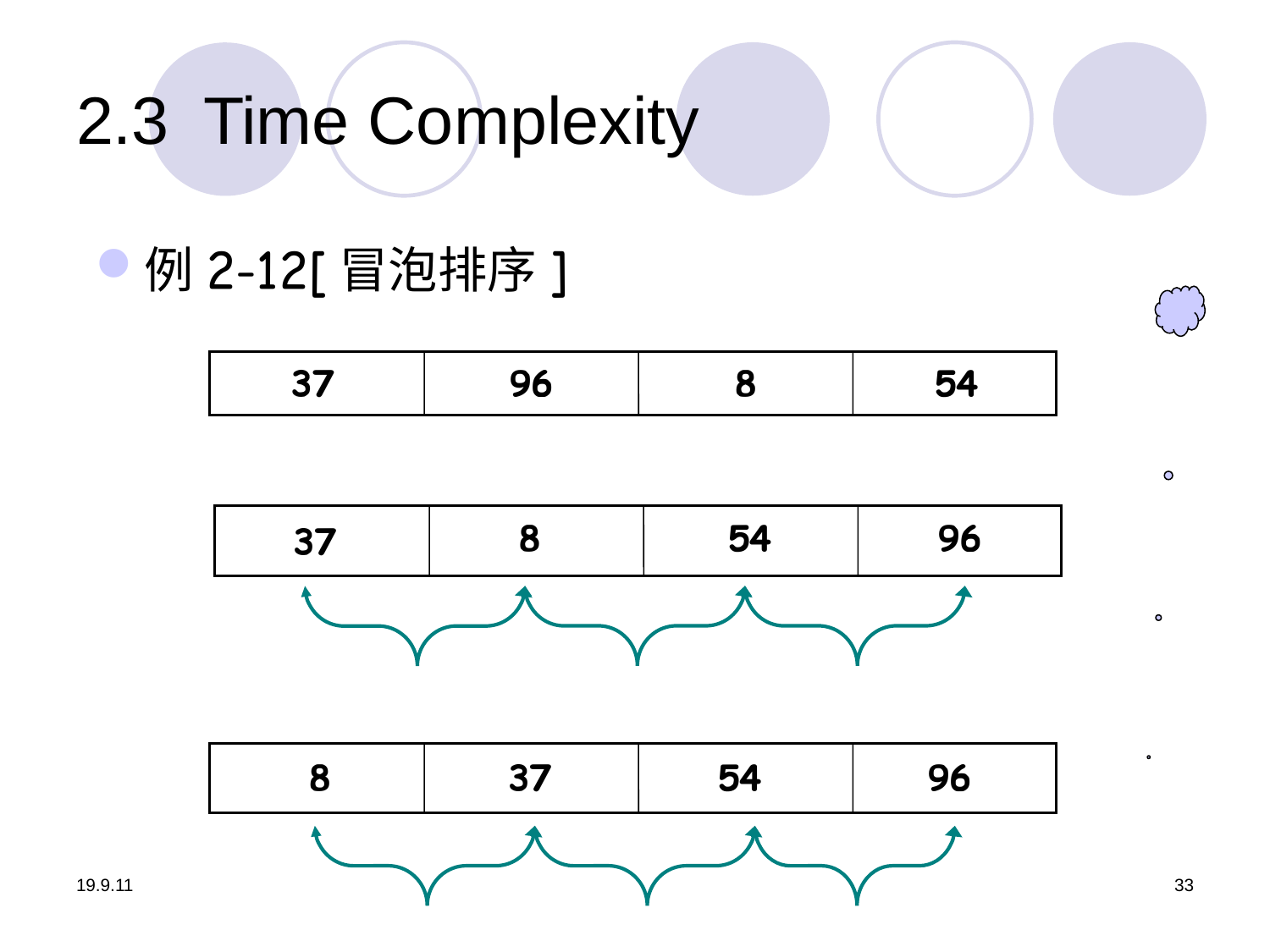

# 2.3	Time Complexity
例2-12[冒泡排序]

54
37
96
8

54
96
8
37

96
54
96

8

37
8
54
96
8
37

19.9.11
33